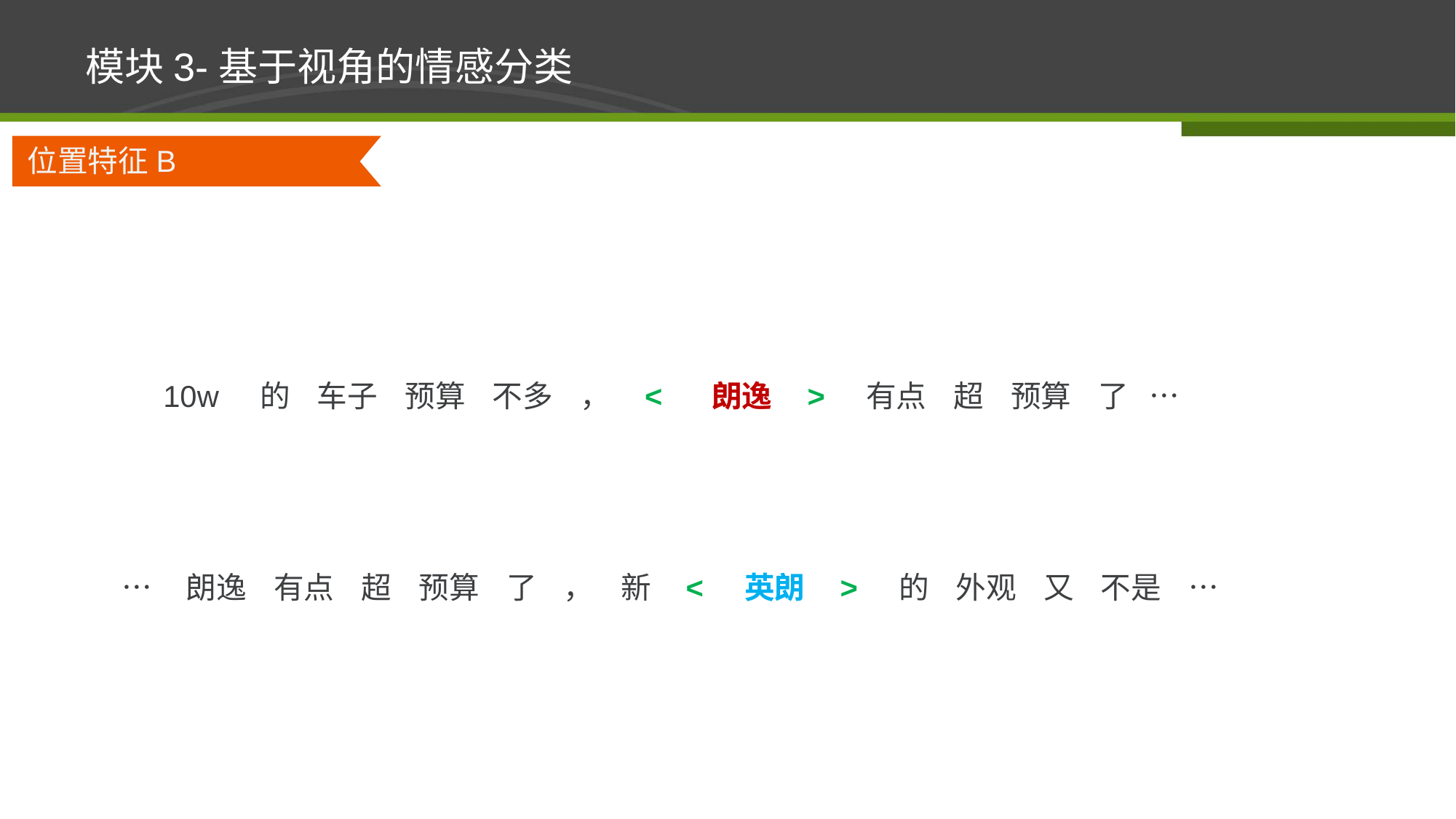

# 模块3-基于视角的情感分类

位置特征B
10w    的    车子    预算    不多    ，    <     朗逸    >    有点    超    预算    了   …
…    朗逸    有点    超    预算    了    ，    新    <    英朗    >    的    外观    又    不是    …